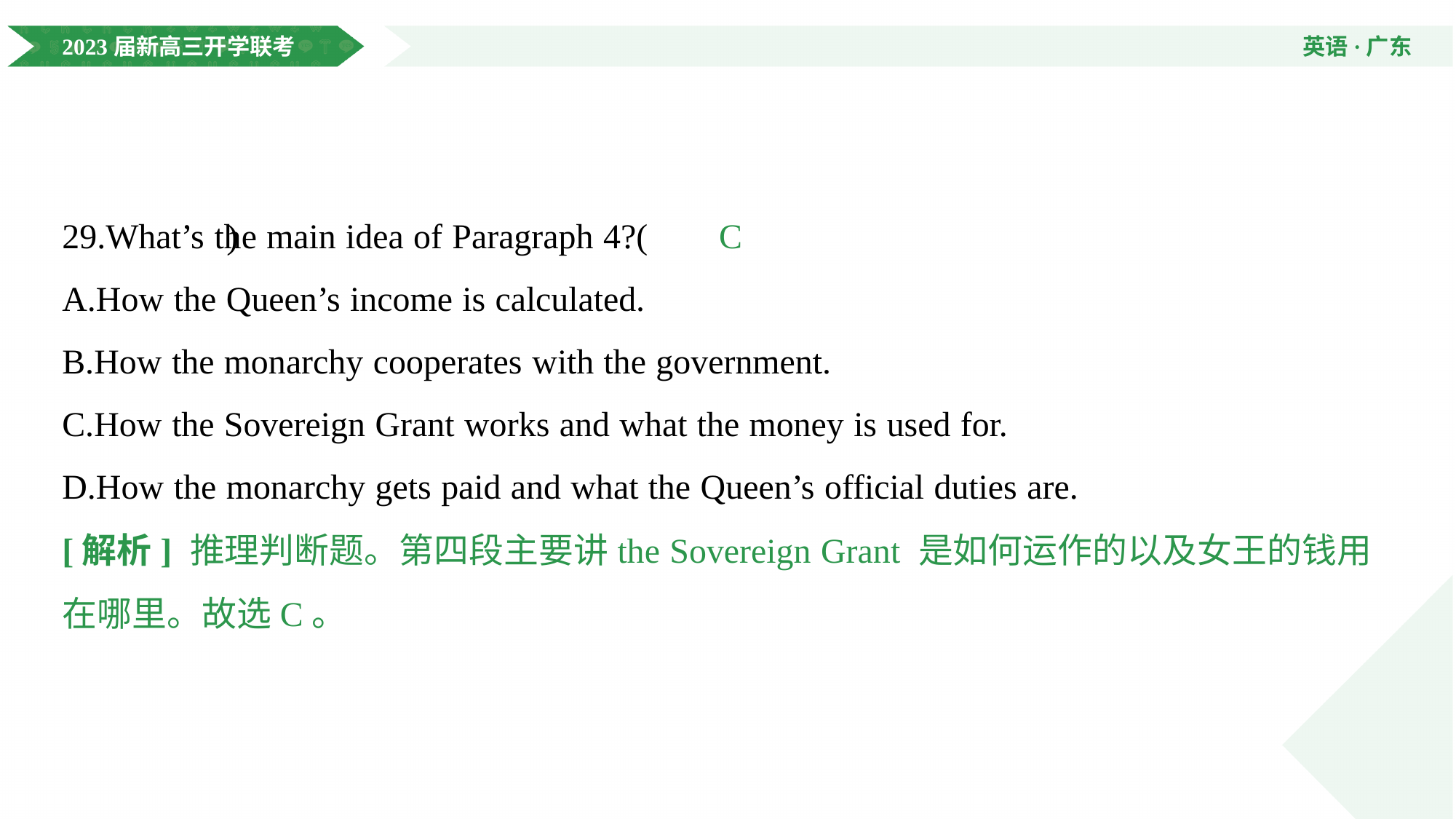

29.What’s the main idea of Paragraph 4?( @17@   )
A.How the Queen’s income is calculated.
B.How the monarchy cooperates with the government.
C.How the Sovereign Grant works and what the money is used for.
D.How the monarchy gets paid and what the Queen’s official duties are.
C
[解析] 推理判断题。第四段主要讲the Sovereign Grant 是如何运作的以及女王的钱用在哪里。故选C。